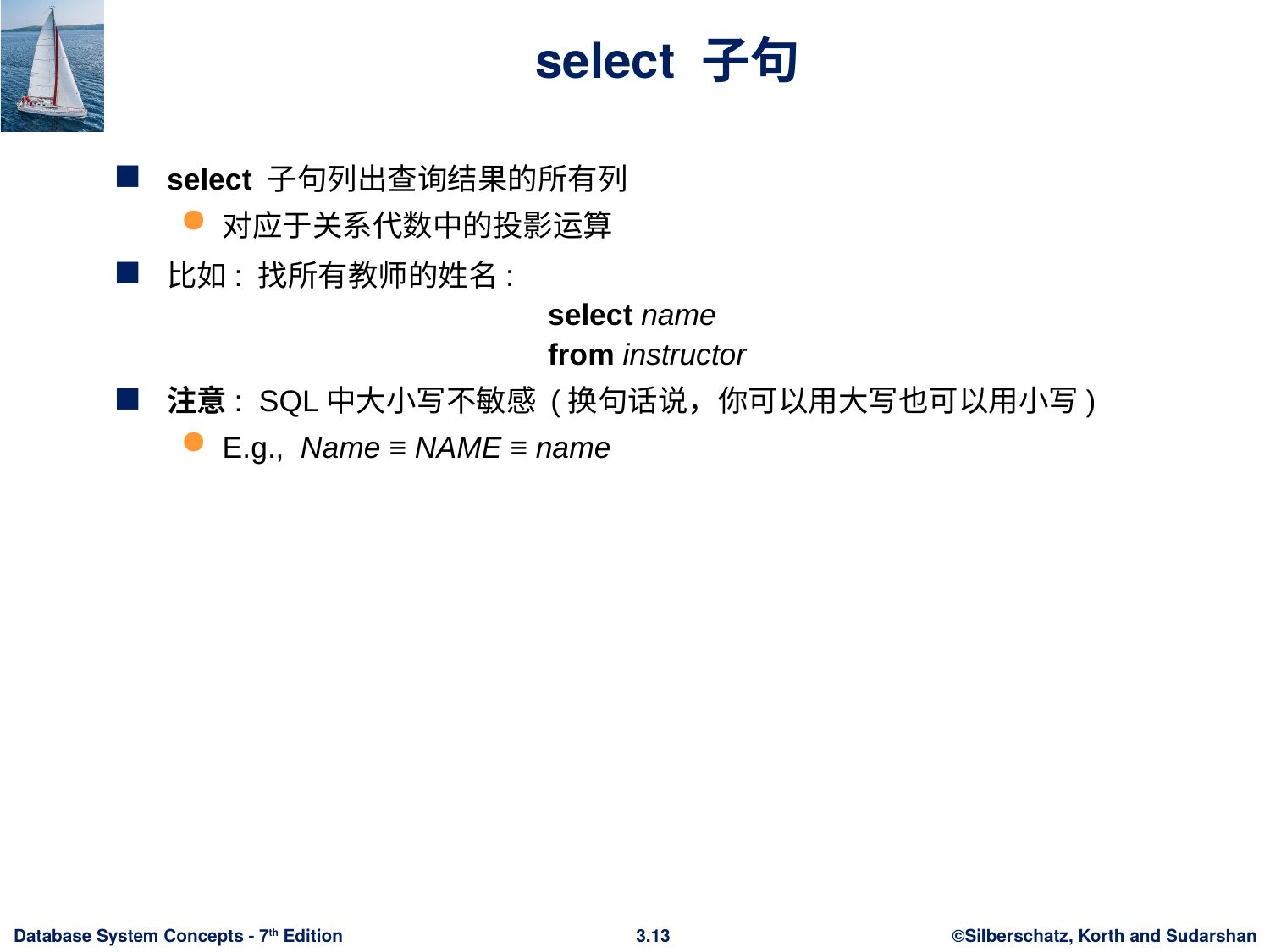

# select 子句
select 子句列出查询结果的所有列
对应于关系代数中的投影运算
比如: 找所有教师的姓名:
		select name
		from instructor
注意:  SQL中大小写不敏感 (换句话说，你可以用大写也可以用小写)
E.g.,  Name ≡ NAME ≡ name